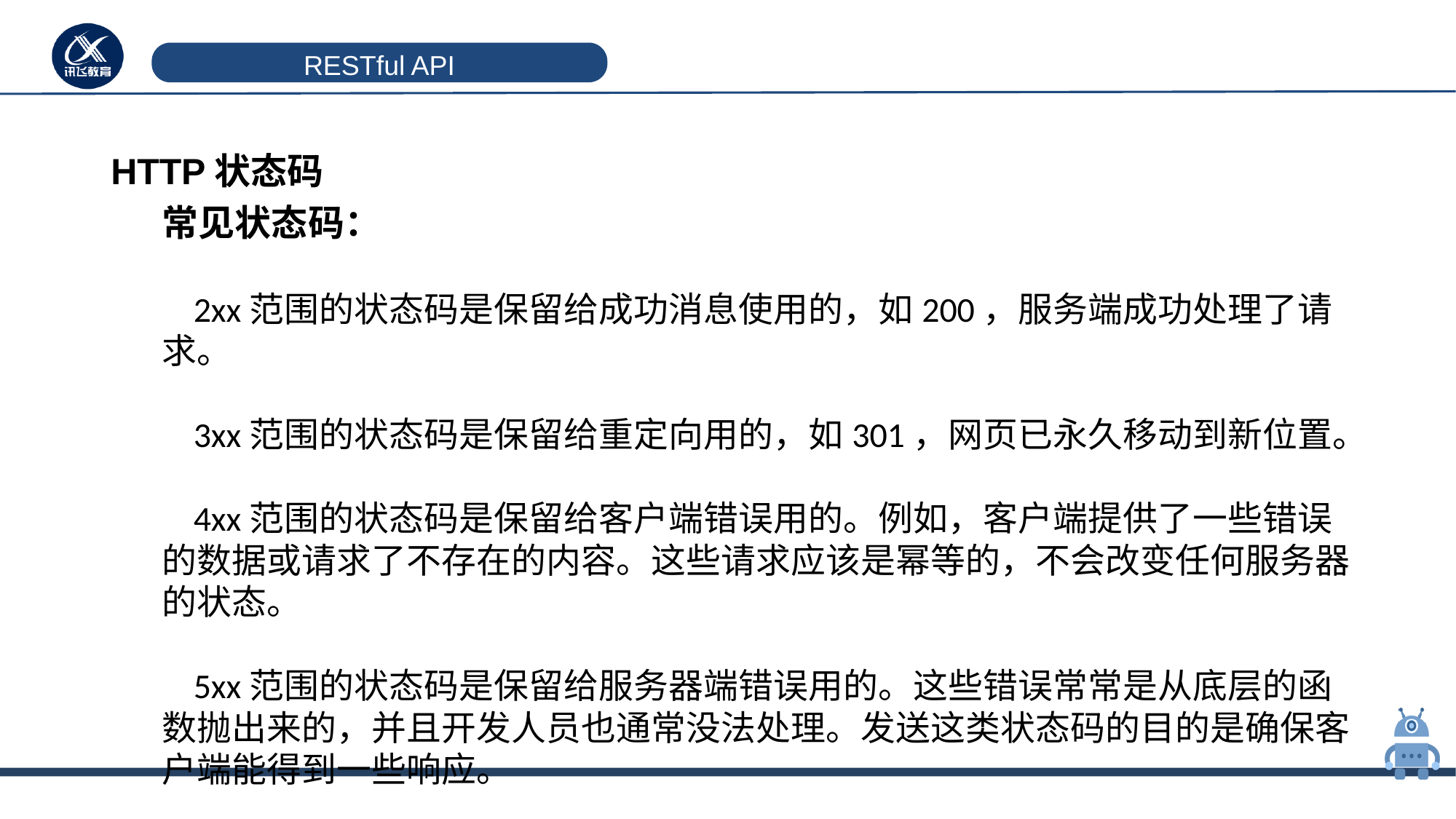

# RESTful API
HTTP状态码
常见状态码：

    2xx范围的状态码是保留给成功消息使用的，如200，服务端成功处理了请求。

    3xx范围的状态码是保留给重定向用的，如301，网页已永久移动到新位置。

    4xx范围的状态码是保留给客户端错误用的。例如，客户端提供了一些错误的数据或请求了不存在的内容。这些请求应该是幂等的，不会改变任何服务器的状态。

    5xx范围的状态码是保留给服务器端错误用的。这些错误常常是从底层的函数抛出来的，并且开发人员也通常没法处理。发送这类状态码的目的是确保客户端能得到一些响应。